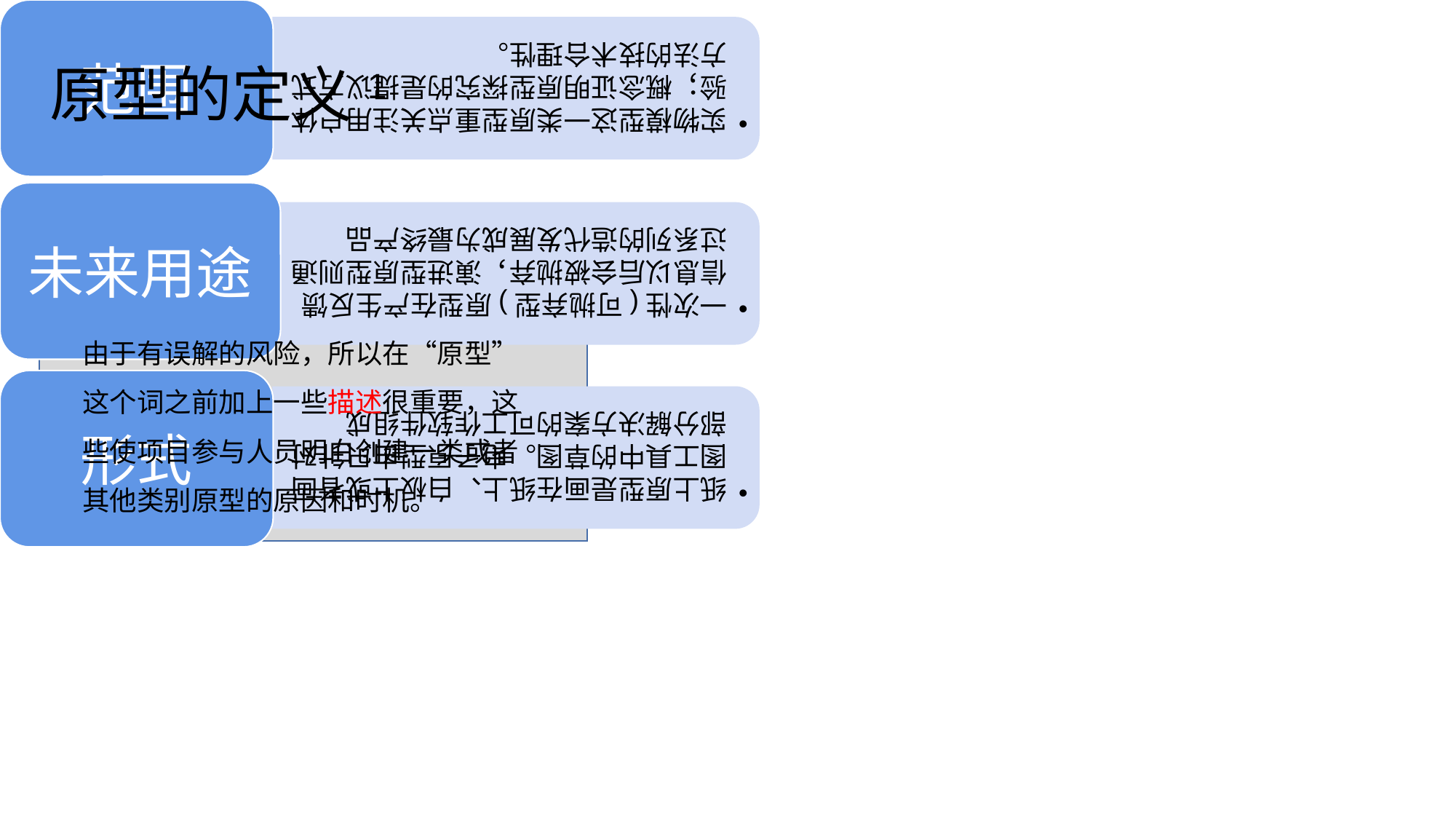

原型的定义1
实物模型这一类原型重点关注用户体验；概念证明原型探究的是提议方式方法的技术合理性。
范围
一次性(可抛弃型)原型在产生反馈信息以后会被抛弃，演进型原型则通过系列的造代发展成为最终产品
未来用途
纸上原型是画在纸上、白板上或者画图工具中的草图。电子原型由只针对部分解决方案的可工作软件组成
形式

由于有误解的风险，所以在“原型”这个词之前加上一些描述很重要，这些使项目参与人员明白创建一类或者其他类别原型的原因和时机。